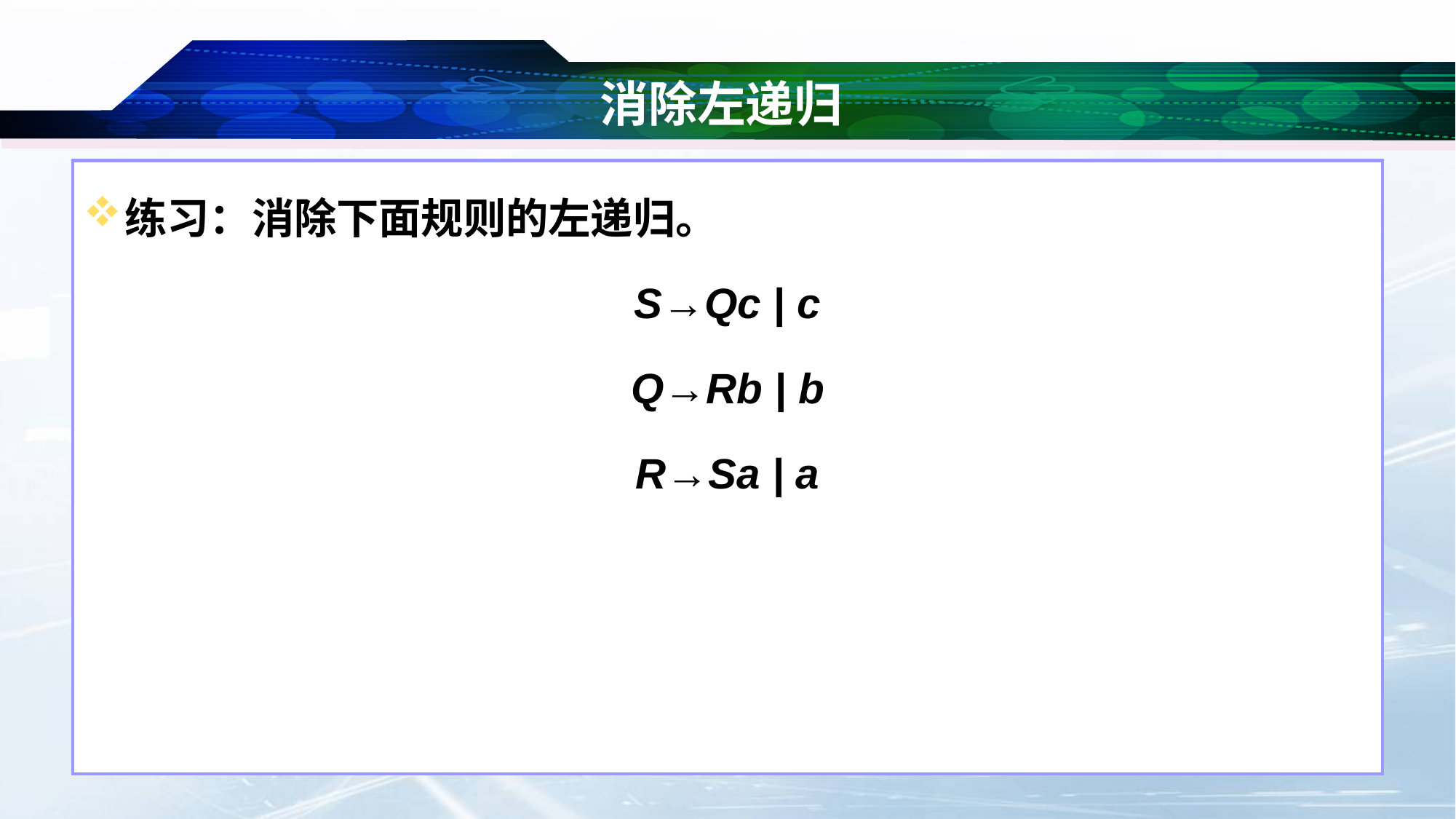

# 消除左递归
练习：消除下面规则的左递归。
S→Qc | c
Q→Rb | b
R→Sa | a